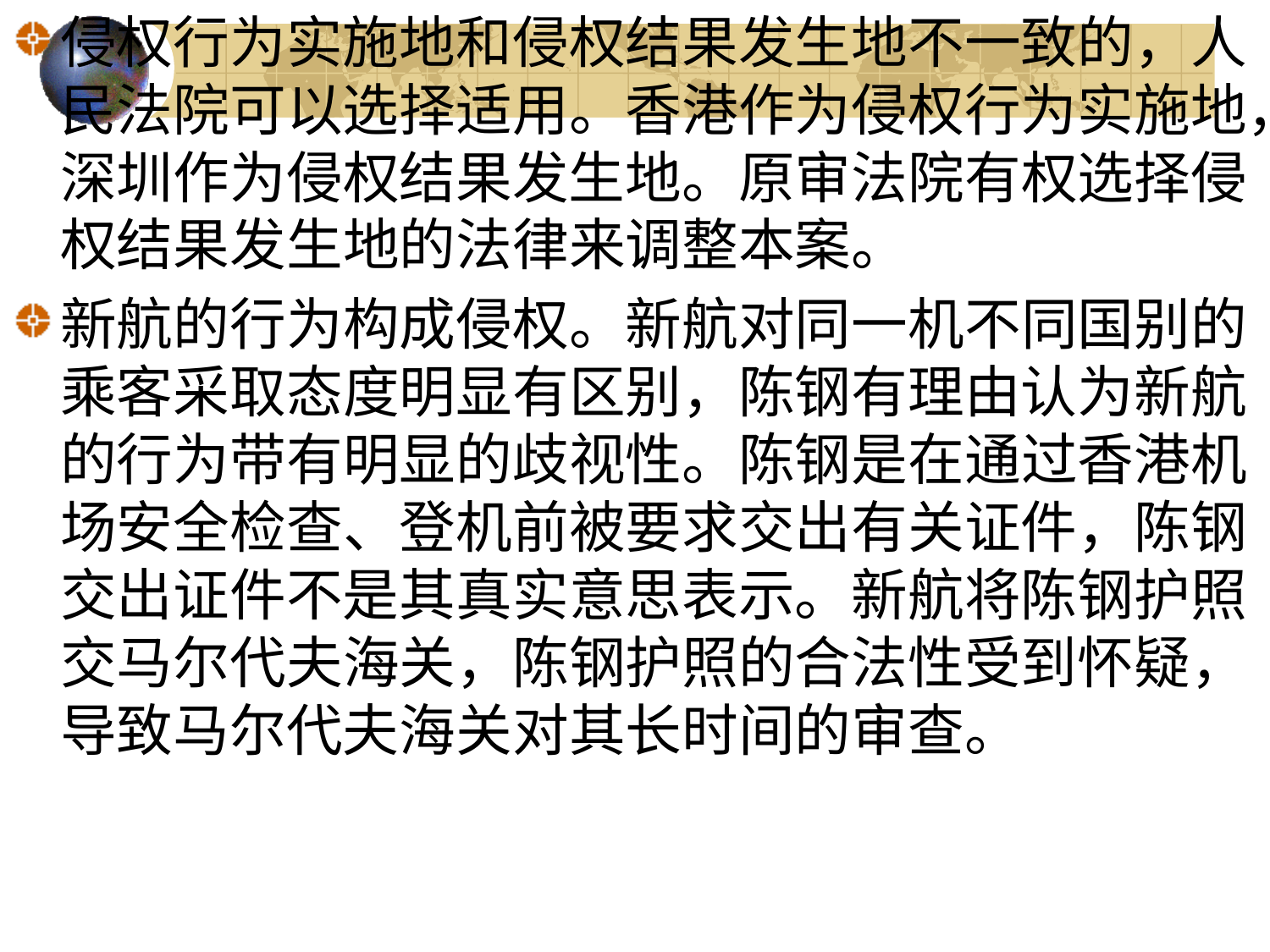

侵权行为实施地和侵权结果发生地不一致的，人民法院可以选择适用。香港作为侵权行为实施地，深圳作为侵权结果发生地。原审法院有权选择侵权结果发生地的法律来调整本案。
新航的行为构成侵权。新航对同一机不同国别的乘客采取态度明显有区别，陈钢有理由认为新航的行为带有明显的歧视性。陈钢是在通过香港机场安全检查、登机前被要求交出有关证件，陈钢交出证件不是其真实意思表示。新航将陈钢护照交马尔代夫海关，陈钢护照的合法性受到怀疑，导致马尔代夫海关对其长时间的审查。